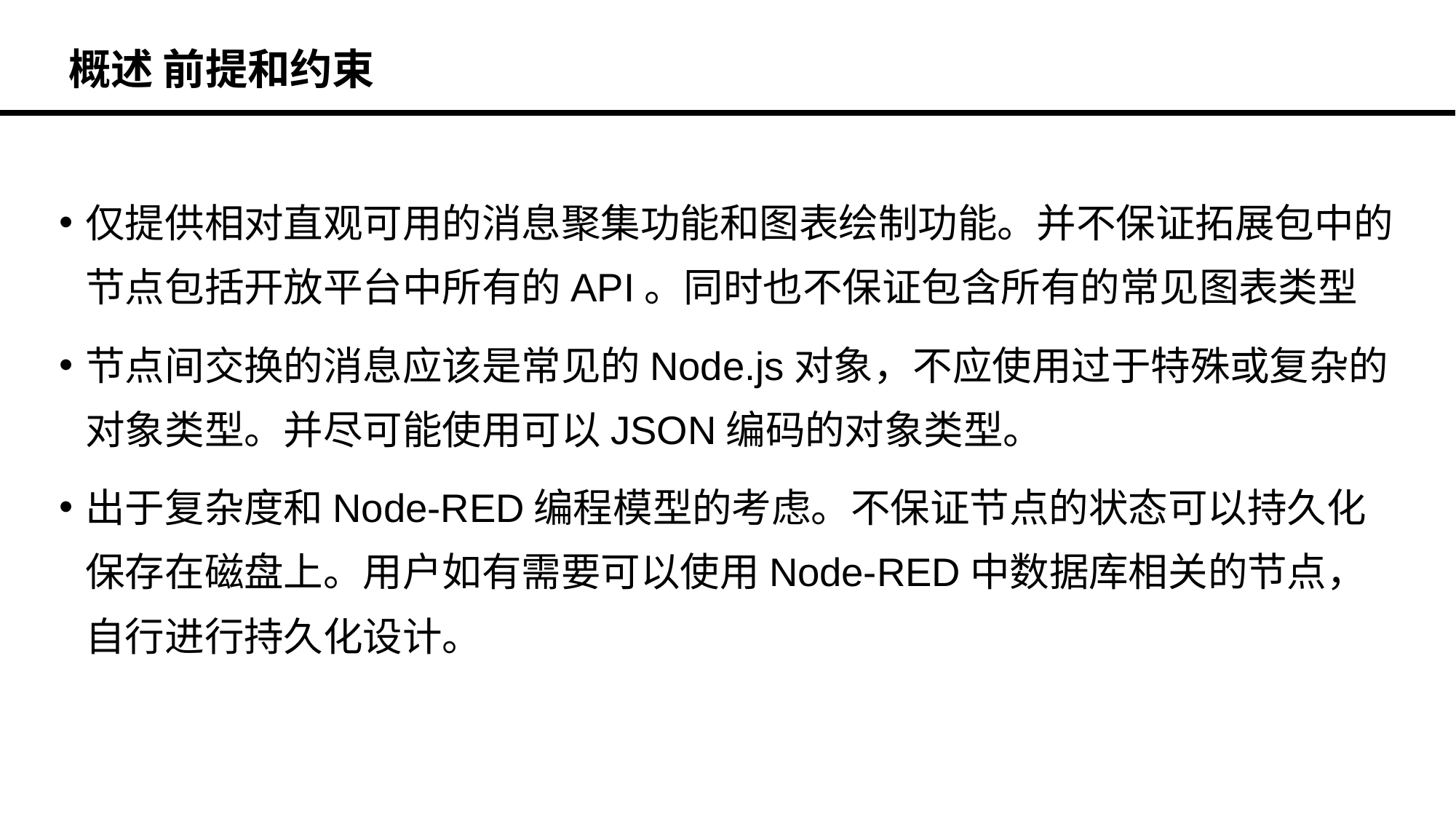

概述 前提和约束
仅提供相对直观可用的消息聚集功能和图表绘制功能。并不保证拓展包中的节点包括开放平台中所有的API。同时也不保证包含所有的常见图表类型
节点间交换的消息应该是常见的Node.js对象，不应使用过于特殊或复杂的对象类型。并尽可能使用可以JSON编码的对象类型。
出于复杂度和Node-RED编程模型的考虑。不保证节点的状态可以持久化保存在磁盘上。用户如有需要可以使用Node-RED中数据库相关的节点，自行进行持久化设计。